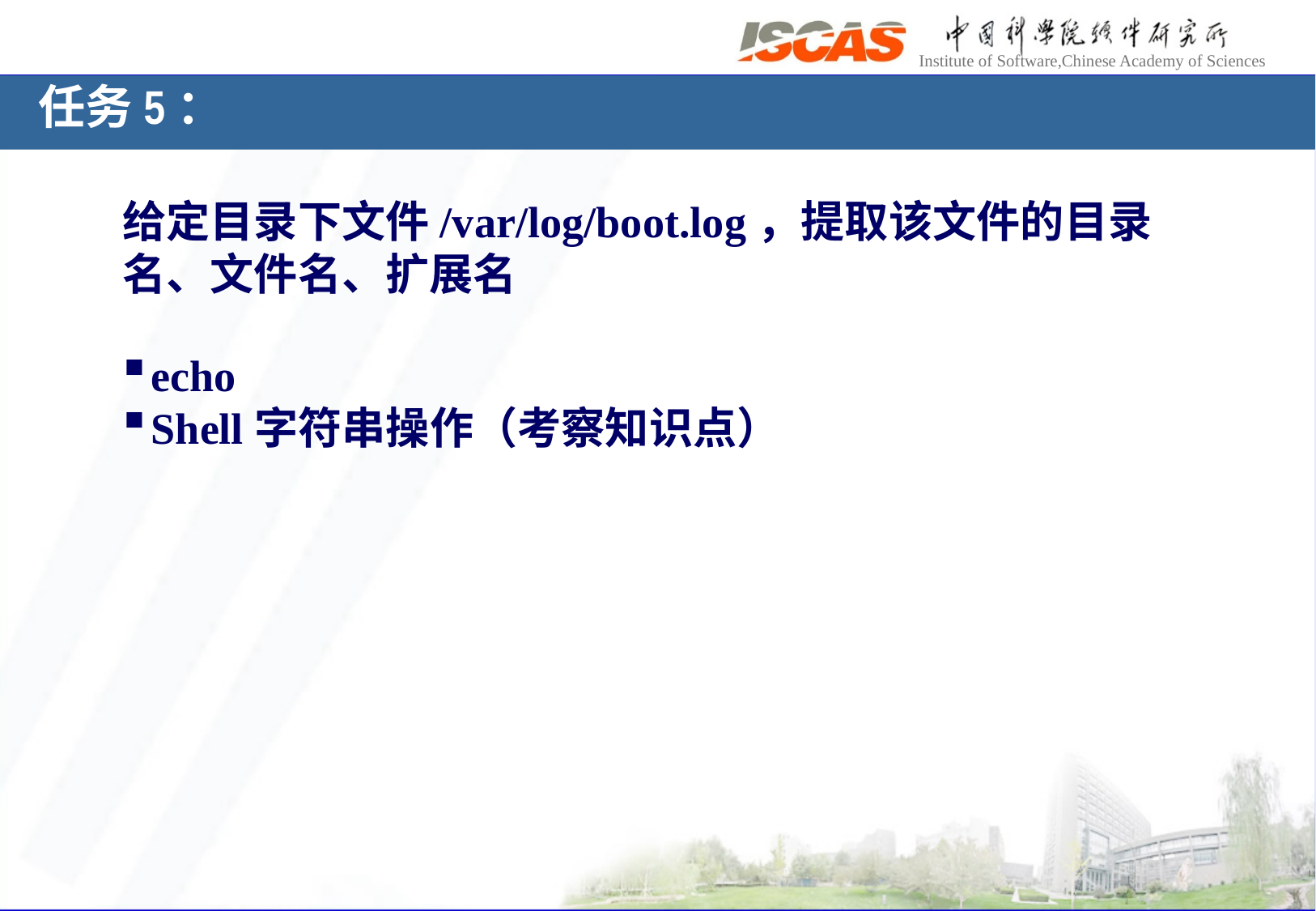

任务5：
任务6：
给定目录下文件/var/log/boot.log，提取该文件的目录名、文件名、扩展名

echo
Shell字符串操作（考察知识点）